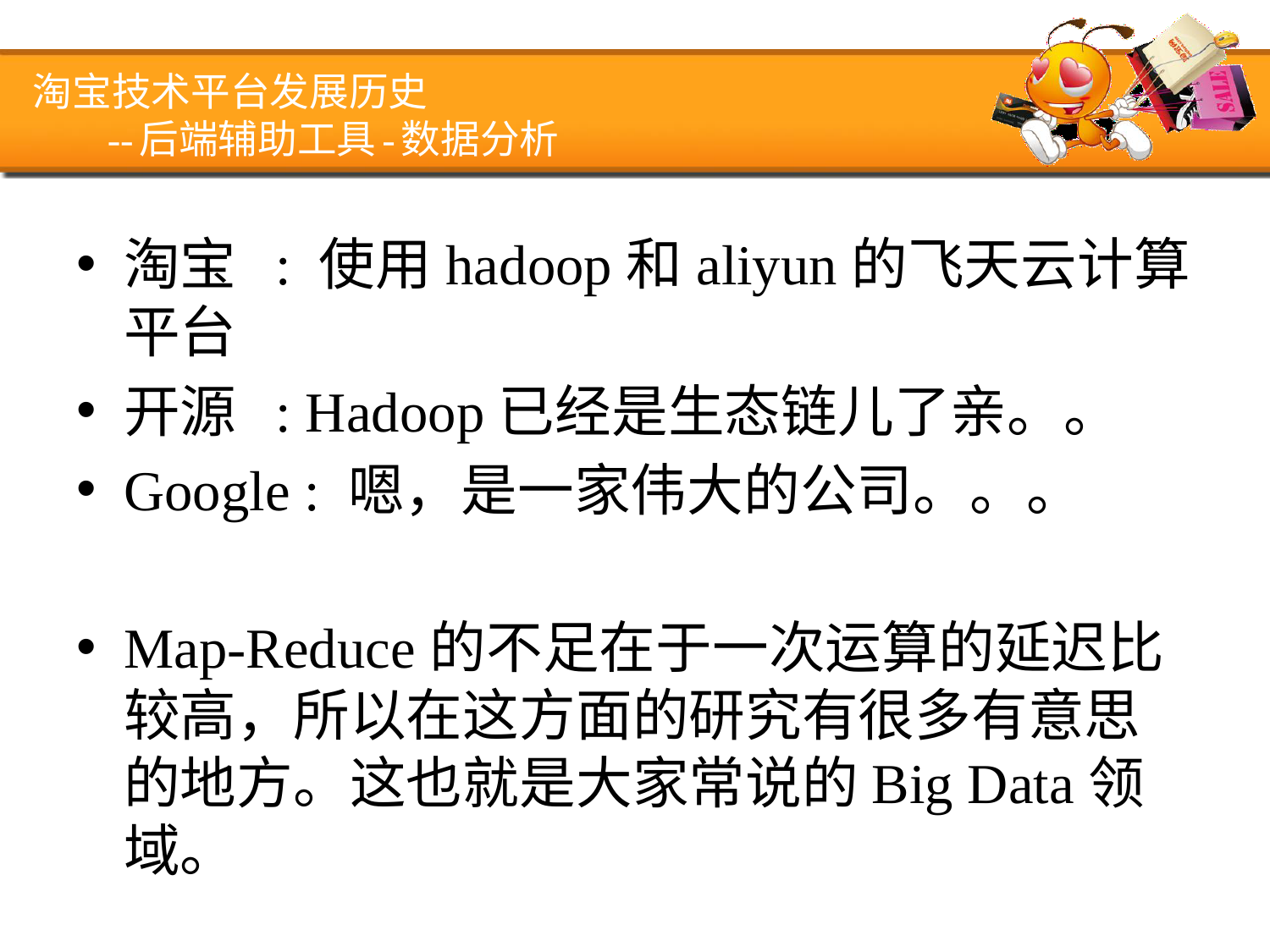

# 淘宝技术平台发展历史 --后端辅助工具-数据分析
淘宝  : 使用hadoop和aliyun的飞天云计算平台
开源  : Hadoop已经是生态链儿了亲。。
Google : 嗯，是一家伟大的公司。。。

Map-Reduce的不足在于一次运算的延迟比较高，所以在这方面的研究有很多有意思的地方。这也就是大家常说的Big Data领域。